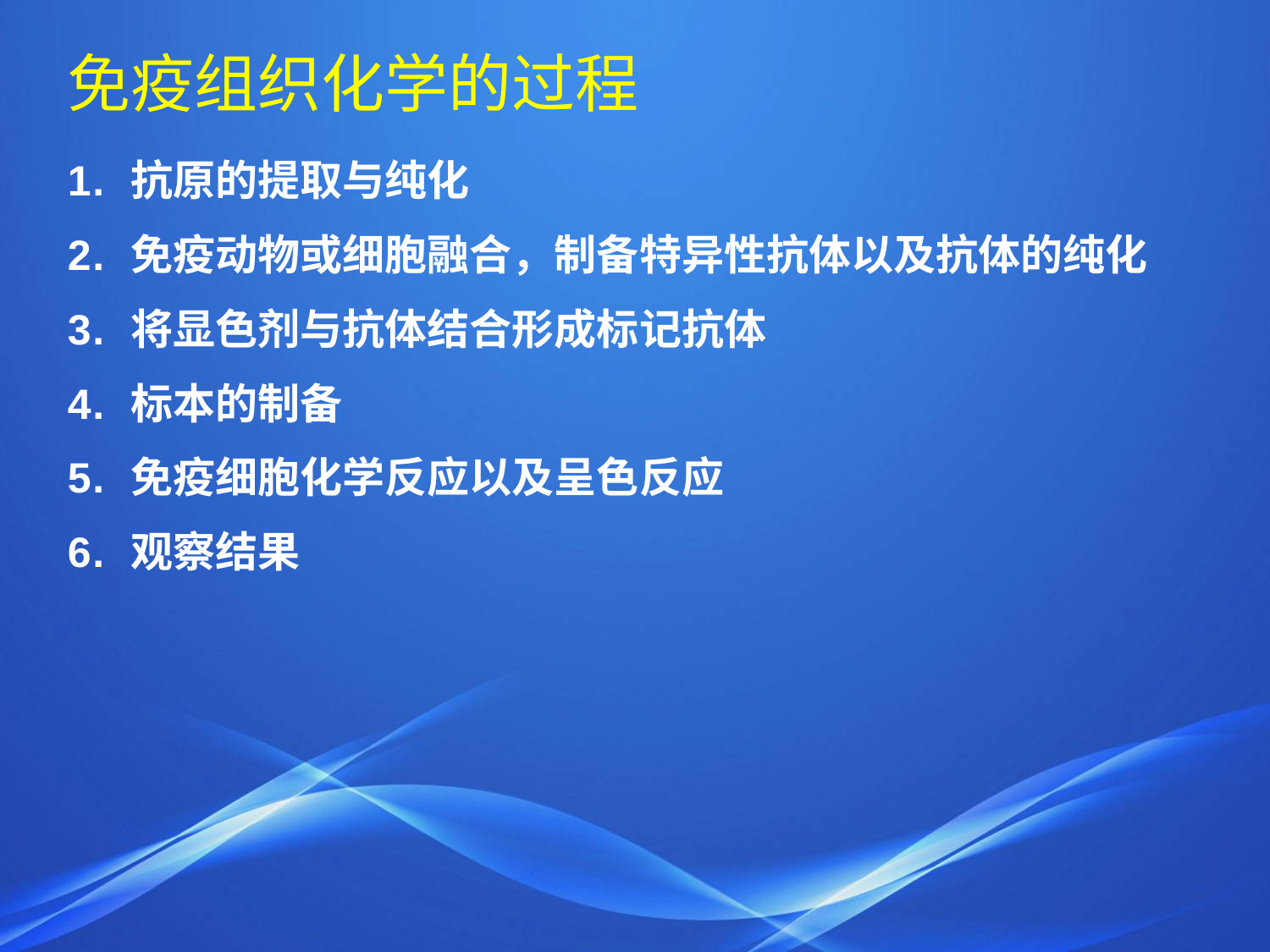

免疫组织化学的过程
抗原的提取与纯化
免疫动物或细胞融合，制备特异性抗体以及抗体的纯化
将显色剂与抗体结合形成标记抗体
标本的制备
免疫细胞化学反应以及呈色反应
观察结果